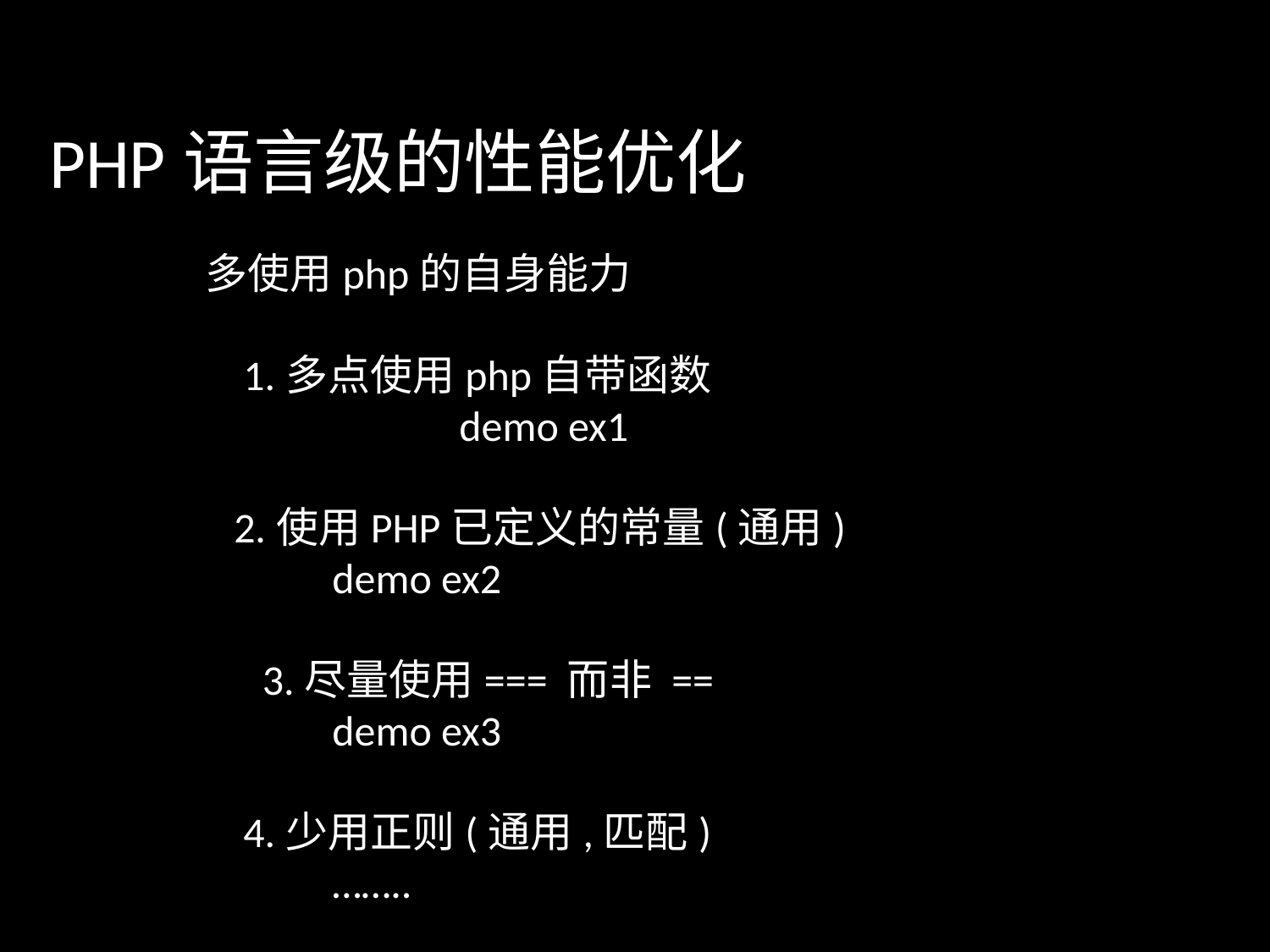

PHP语言级的性能优化
多使用php的自身能力

    1.多点使用php自带函数
		demo ex1

   2.使用PHP已定义的常量(通用)
	demo ex2

      3.尽量使用=== 而非 ==
	demo ex3

    4.少用正则(通用,匹配)
	……..